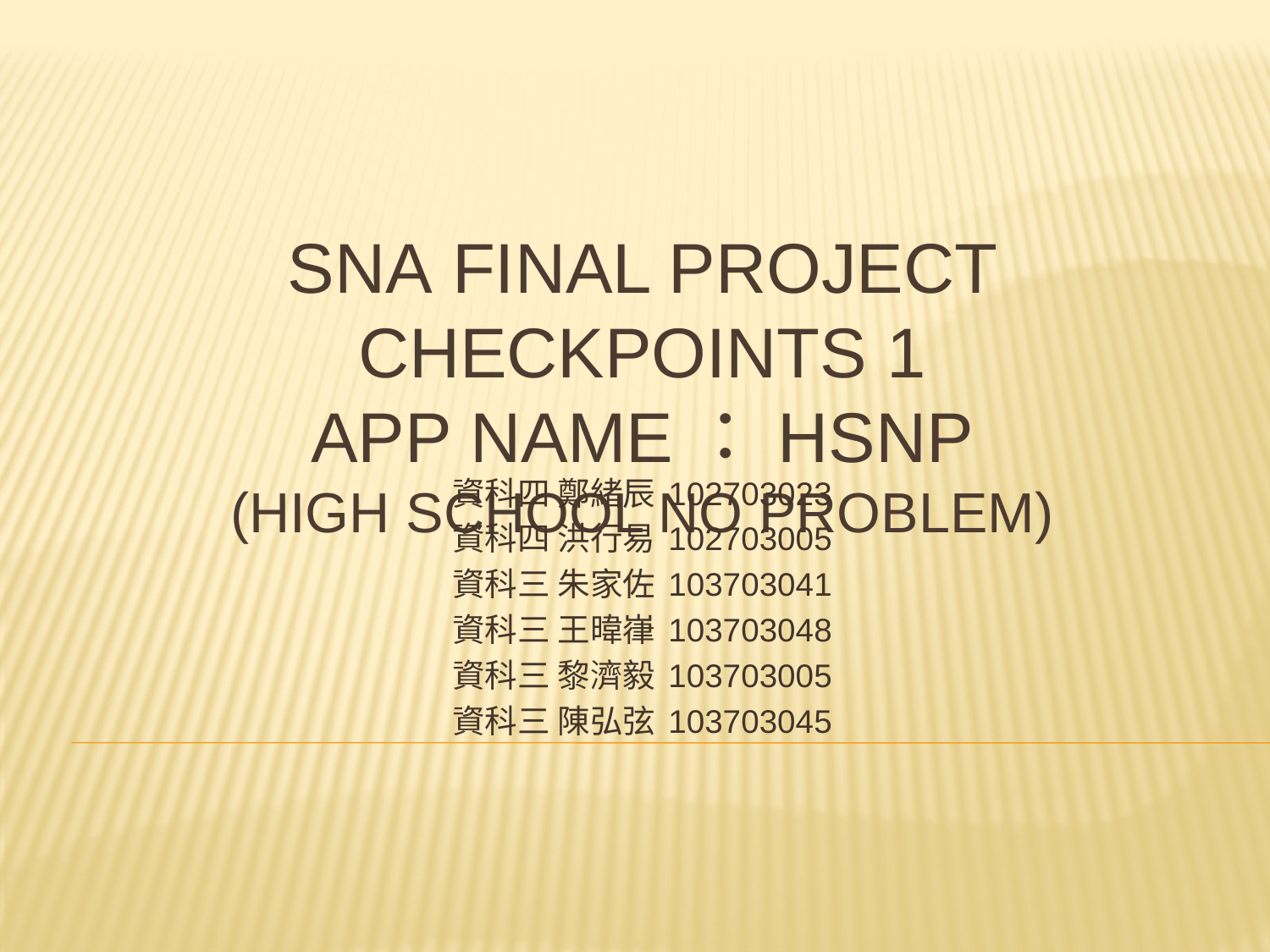

# SNA Final Project Checkpoints 1 APP NAME：HSNP (High school No Problem)
資科四 鄭緒辰 102703023
資科四 洪行易 102703005
資科三 朱家佐 103703041
資科三 王暐嵂 103703048
資科三 黎濟毅 103703005
資科三 陳弘弦 103703045